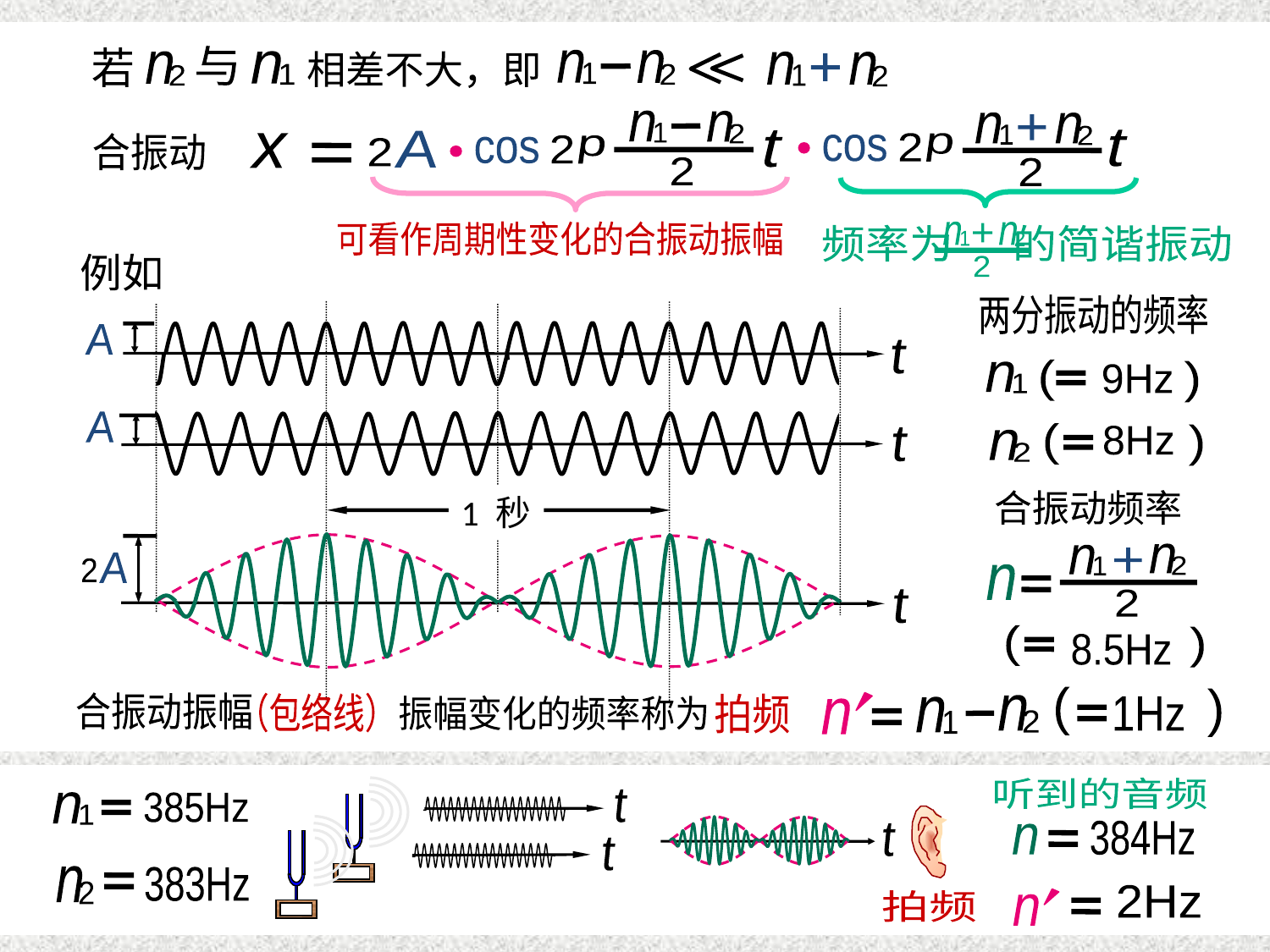

续
与
若
ν
1
ν
2

ν
1
相差不大，即
ν
2
ν
1
ν
2
+

ν
1
ν
2

ν
1
ν
2
+

2
t
t
A
2
合振动
x
x
2
π
cos
2
π
cos

2

可看作周期性变化的合振动振幅

ν
1
ν
2
+

2
频率为      的简谐振动
例如
两分振动的频率

A
t

A

t

1 秒

A
2
t

(
)
ν
1
9Hz

(
)
8Hz
ν
2

合振动频率
ν
2
ν
1
+

2
ν

(
)
8.5Hz

(
)
合振动振幅

ν
（包络线）
拍频
ν
2
振幅变化的频率称为
1Hz
ν
1

听到的音频

t
ν
1
385Hz

t
384Hz
ν

t

ν
2
383Hz

2Hz

ν
拍频